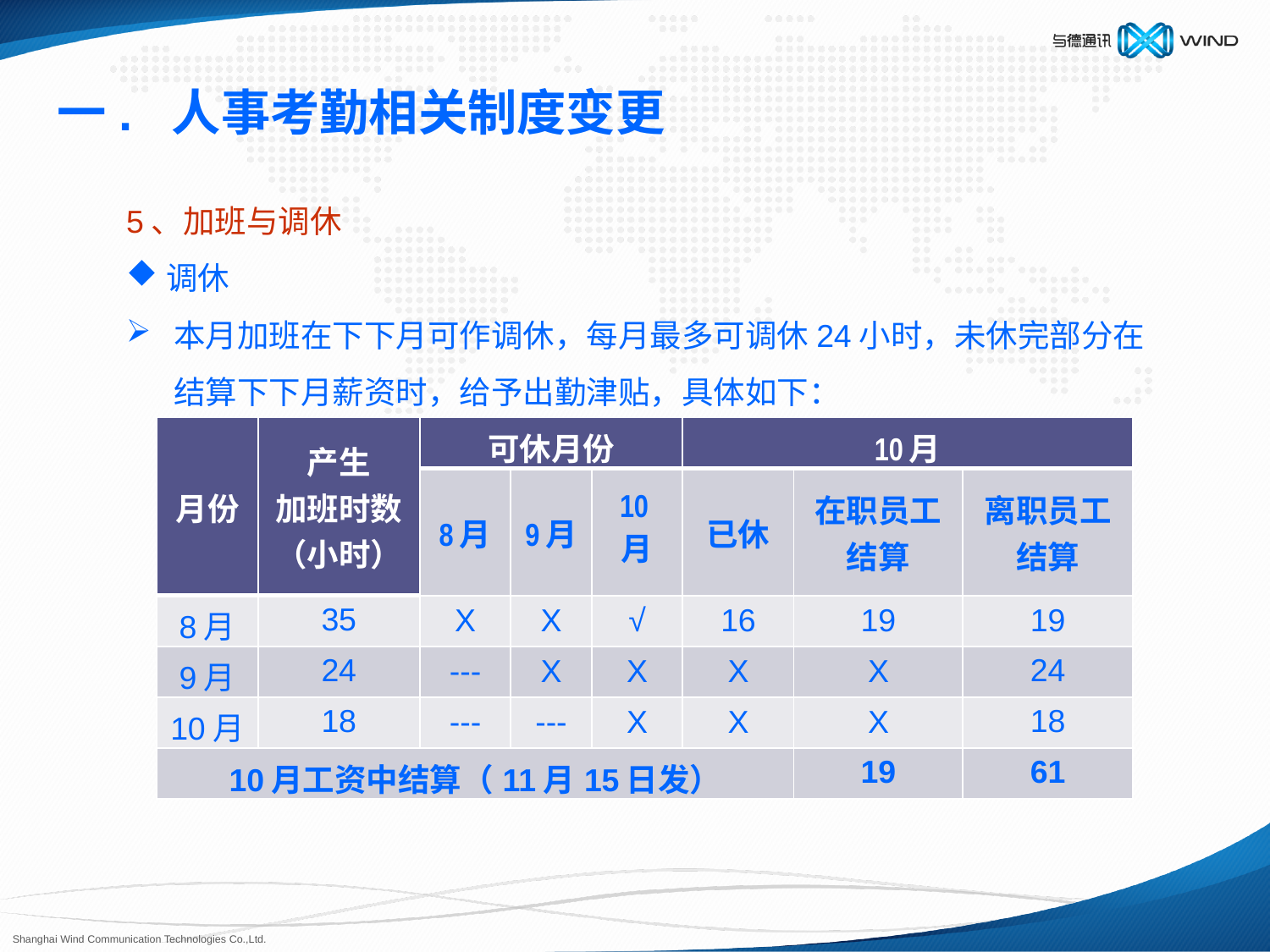

一.  人事考勤相关制度变更
5、加班与调休
调休
本月加班在下下月可作调休，每月最多可调休24小时，未休完部分在结算下下月薪资时，给予出勤津贴，具体如下：

| 月份 | 产生 加班时数 （小时） | 可休月份 |  |  | 10月 |  |  |
| --- | --- | --- | --- | --- | --- | --- | --- |
|  |  | 8月 | 9月 | 10月 | 已休 | 在职员工结算 | 离职员工结算 |
| 8月 | 35 | X | X | √ | 16 | 19 | 19 |
| 9月 | 24 | --- | X | X | X | X | 24 |
| 10月 | 18 | --- | --- | X | X | X | 18 |
| 10月工资中结算（11月15日发） |  |  |  |  |  | 19 | 61 |